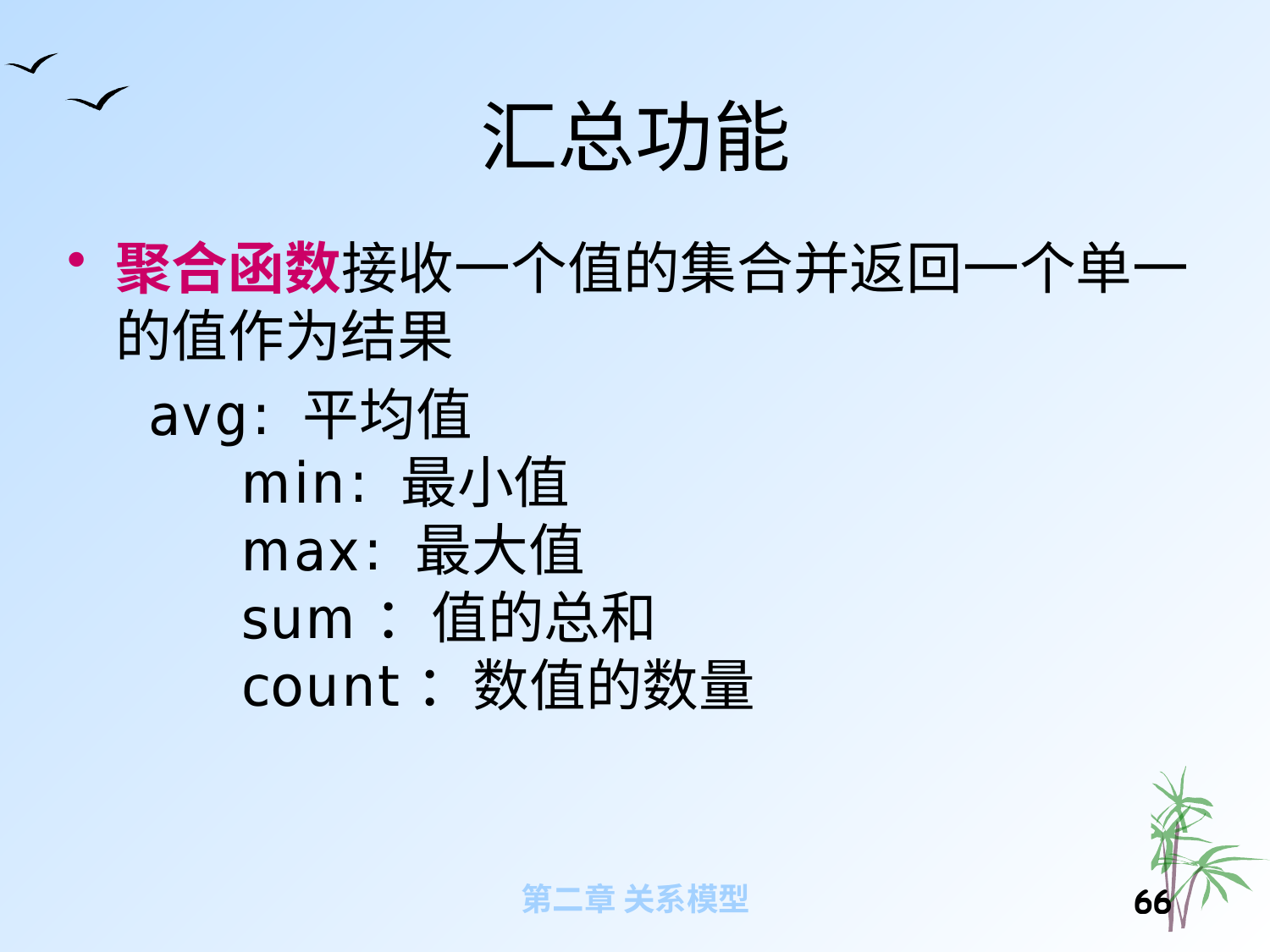

# 汇总功能
聚合函数接收一个值的集合并返回一个单一的值作为结果
     avg: 平均值
	min: 最小值
	max: 最大值
	sum：值的总和
	count：数值的数量
第二章 关系模型
66